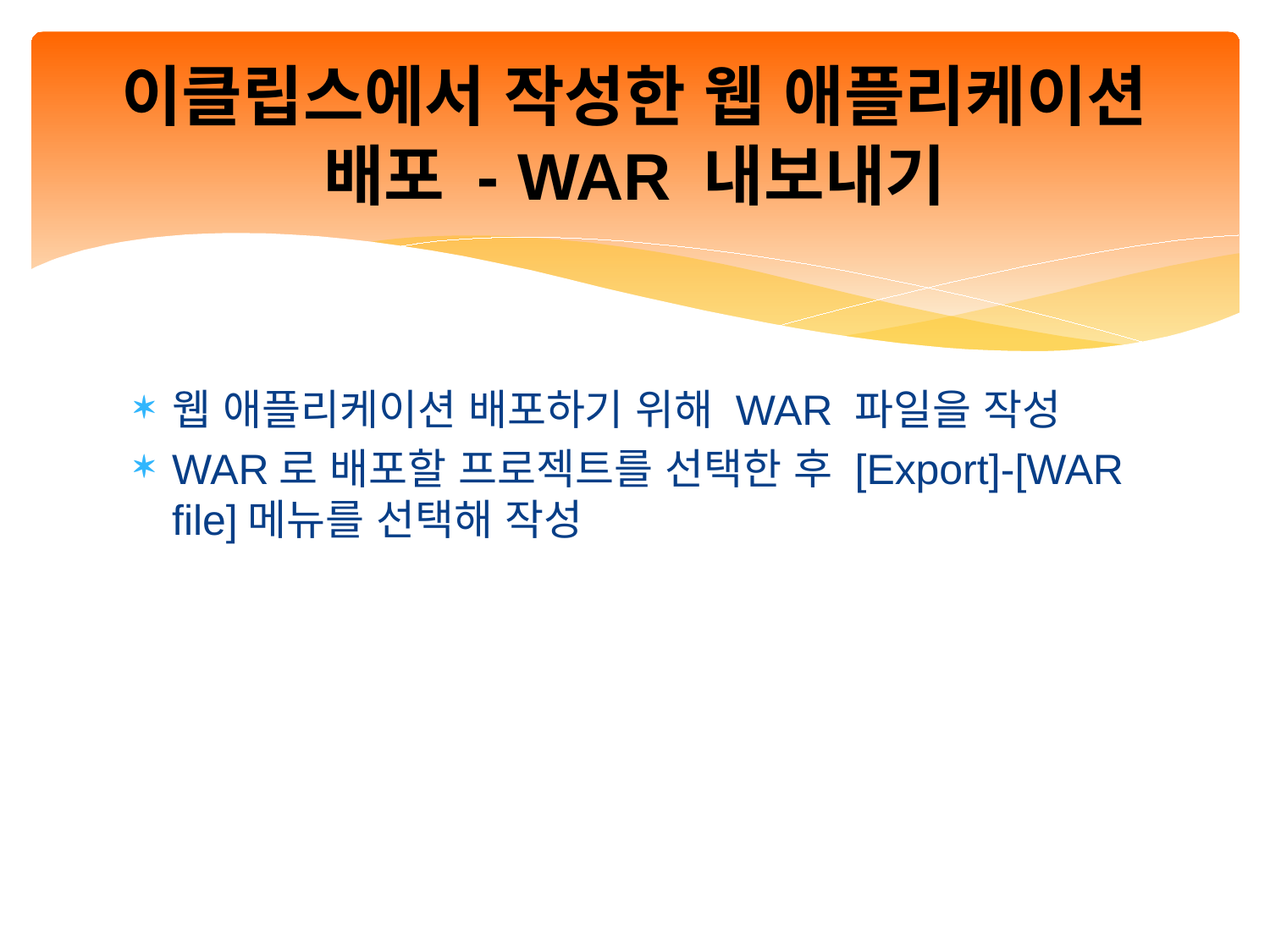

# 이클립스에서 작성한 웹 애플리케이션 배포 - WAR 내보내기
웹 애플리케이션 배포하기 위해 WAR 파일을 작성
WAR로 배포할 프로젝트를 선택한 후 [Export]-[WAR file]메뉴를 선택해 작성